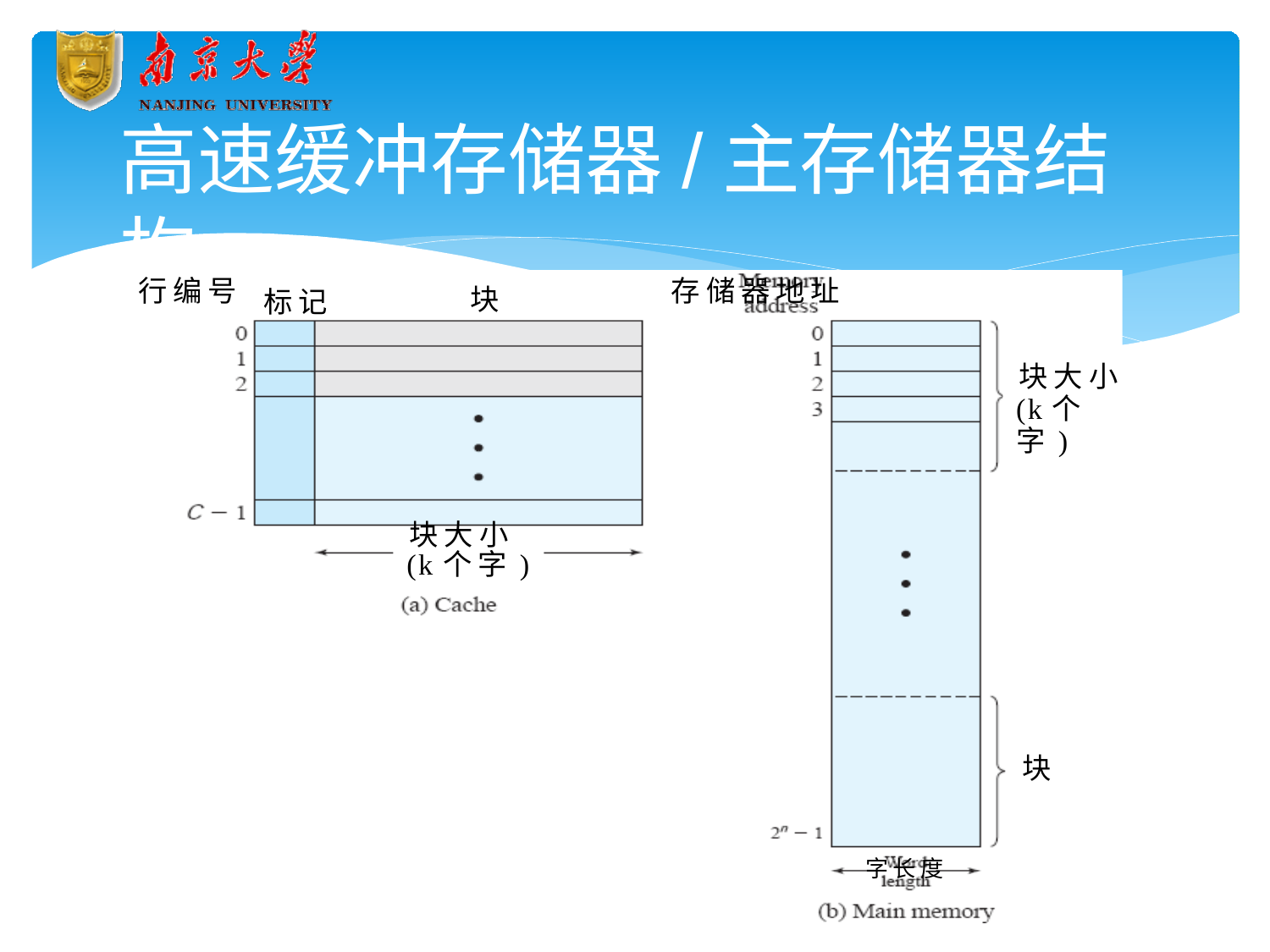

# 高速缓冲存储器/主存储器结构

行编号	存储器地址
块
标记
块大小
(k个字)

块大小
(k个字)
块
字长度